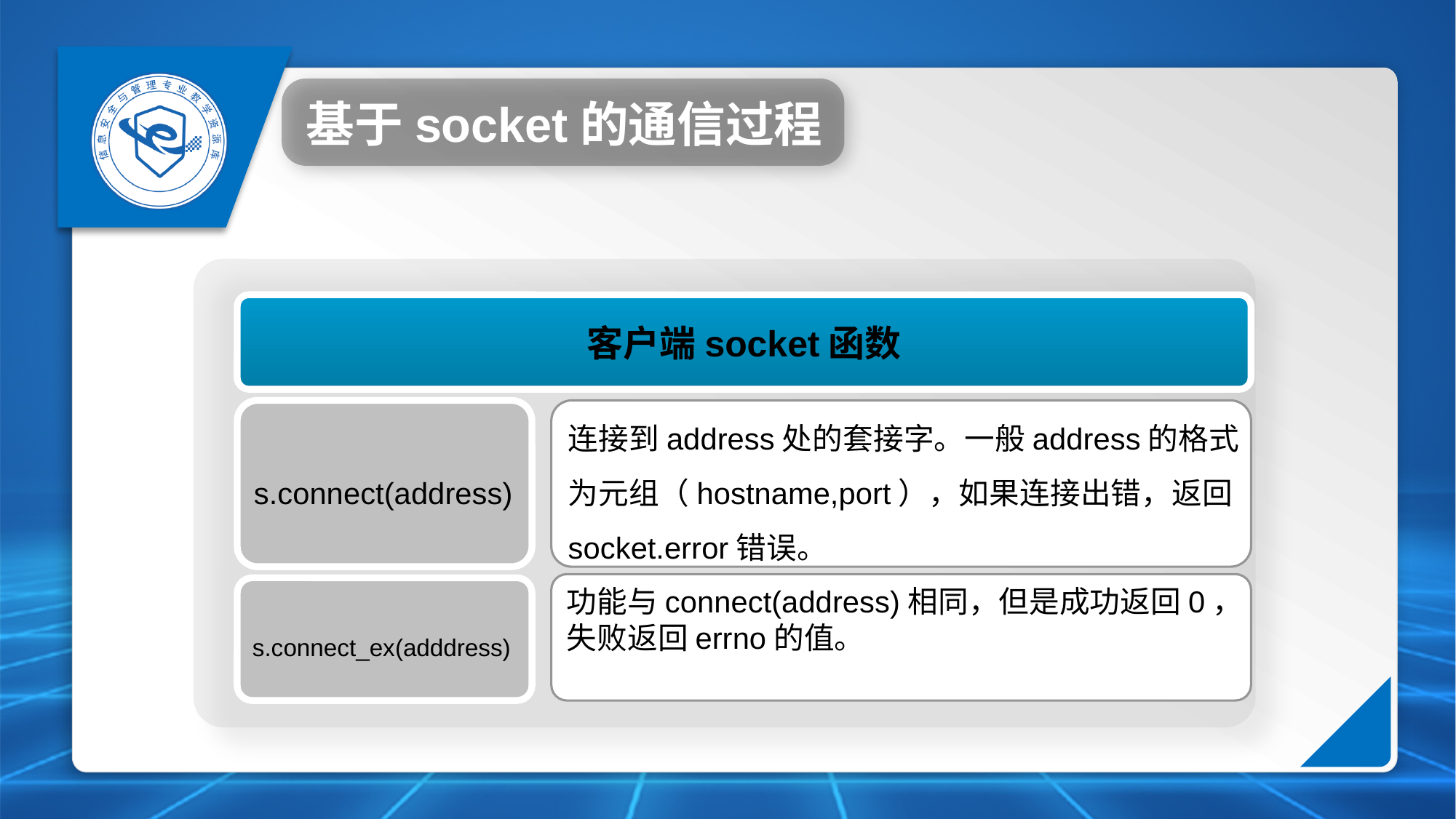

基于socket的通信过程

客户端socket函数
s.connect(address)
连接到address处的套接字。一般address的格式
为元组（hostname,port），如果连接出错，返回
socket.error错误。
功能与connect(address)相同，但是成功返回0，
失败返回errno的值。

s.connect_ex(adddress)